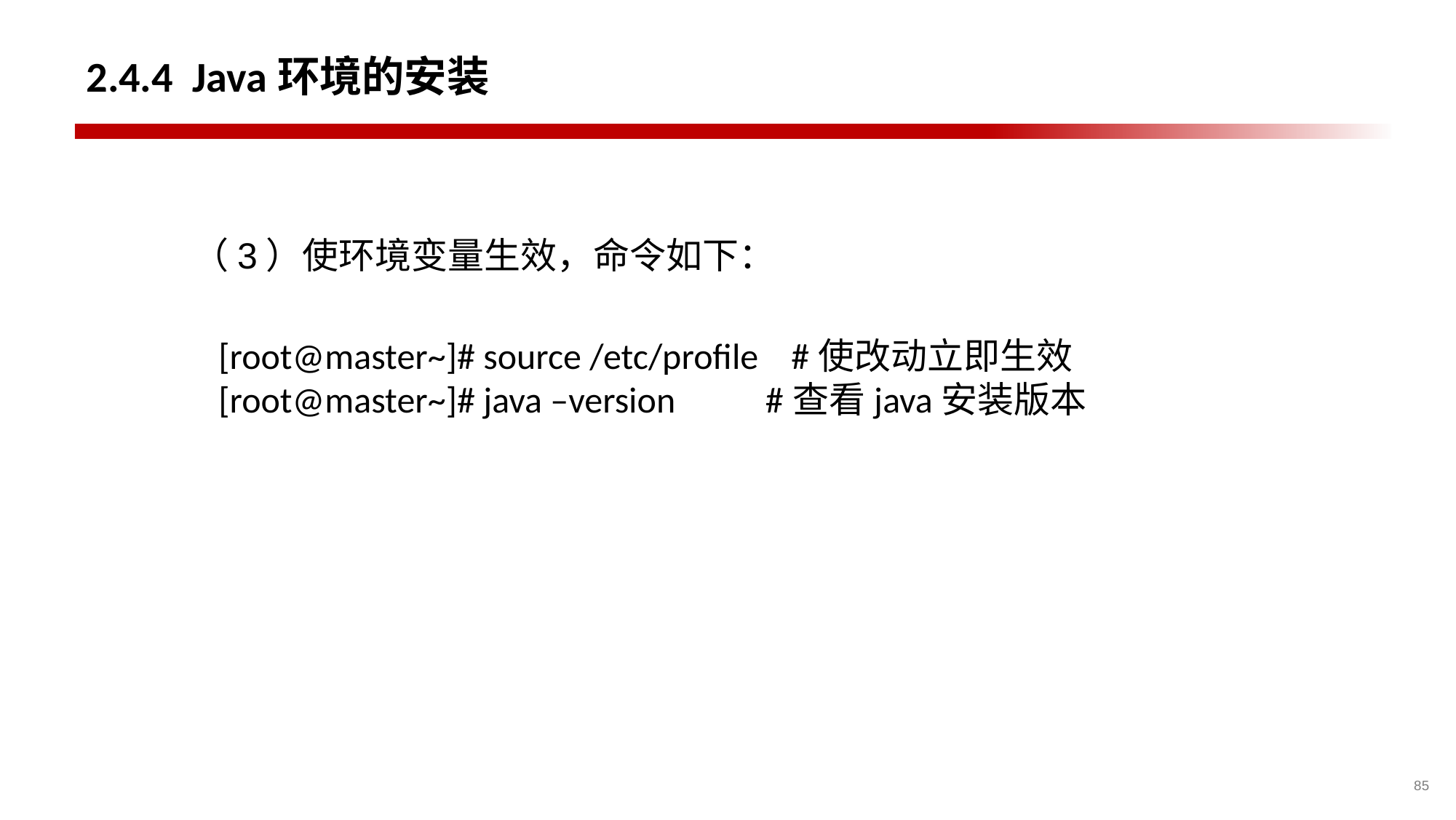

2.4.4  Java环境的安装

（3）使环境变量生效，命令如下：
[root@master~]# source /etc/profile    #使改动立即生效
[root@master~]# java –version           #查看java安装版本

85